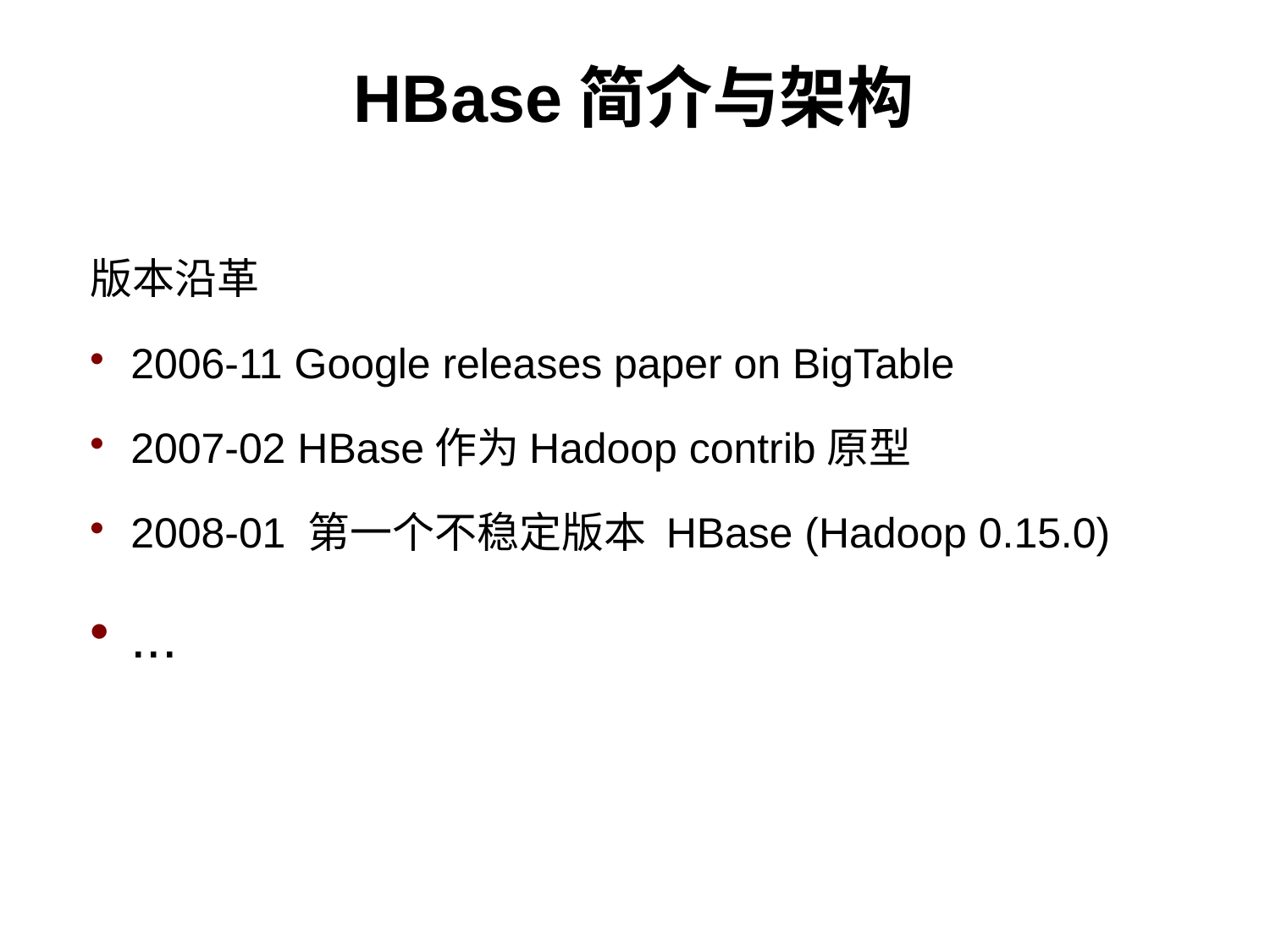

HBase简介与架构
版本沿革
2006-11 Google releases paper on BigTable
2007-02 HBase作为Hadoop contrib原型
2008-01 第一个不稳定版本 HBase (Hadoop 0.15.0)
...